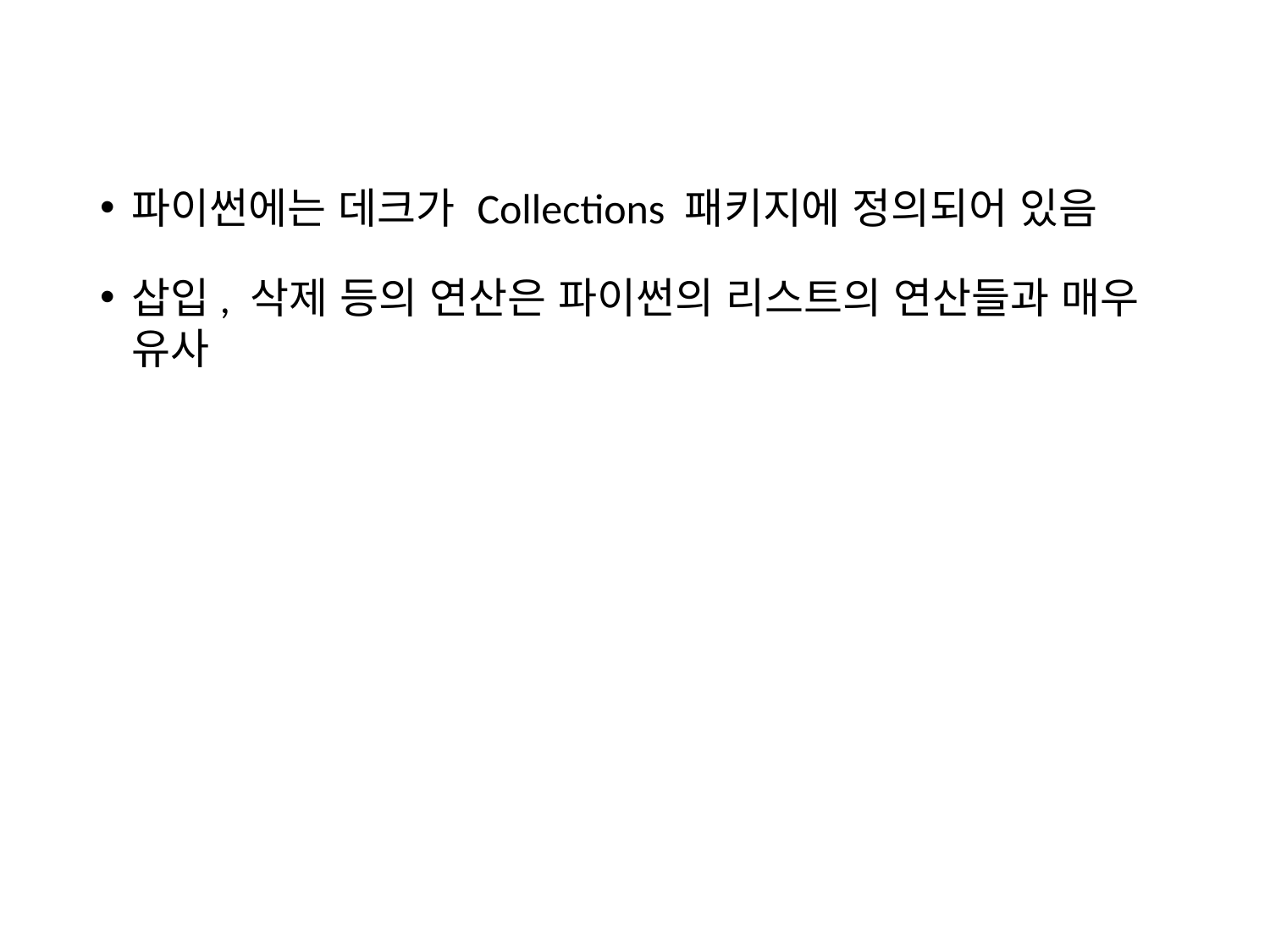

파이썬에는 데크가 Collections 패키지에 정의되어 있음
삽입, 삭제 등의 연산은 파이썬의 리스트의 연산들과 매우 유사